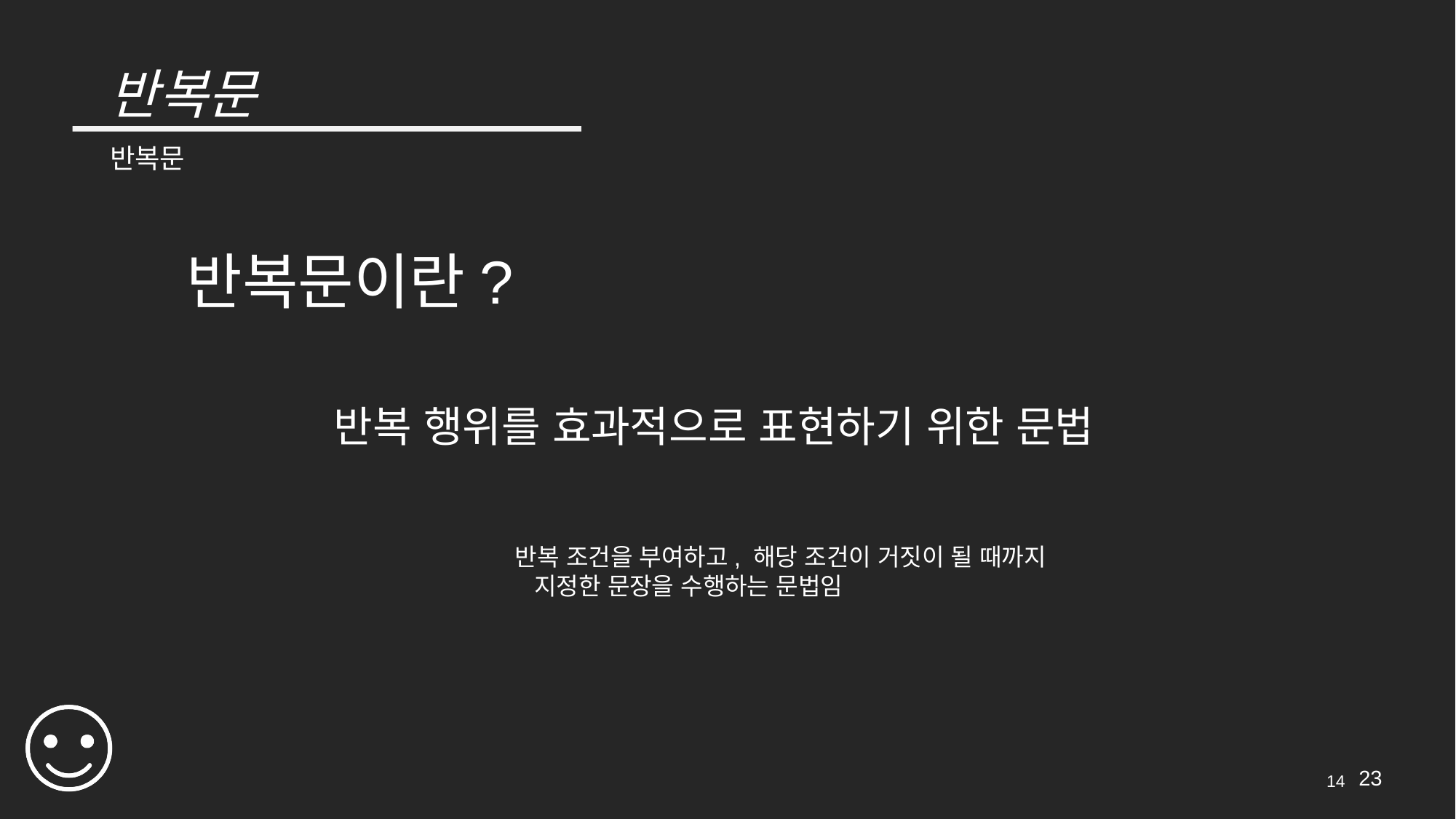

# 반복문

반복문
반복문이란?
반복 행위를 효과적으로 표현하기 위한 문법
반복 조건을 부여하고, 해당 조건이 거짓이 될 때까지
  지정한 문장을 수행하는 문법임
14